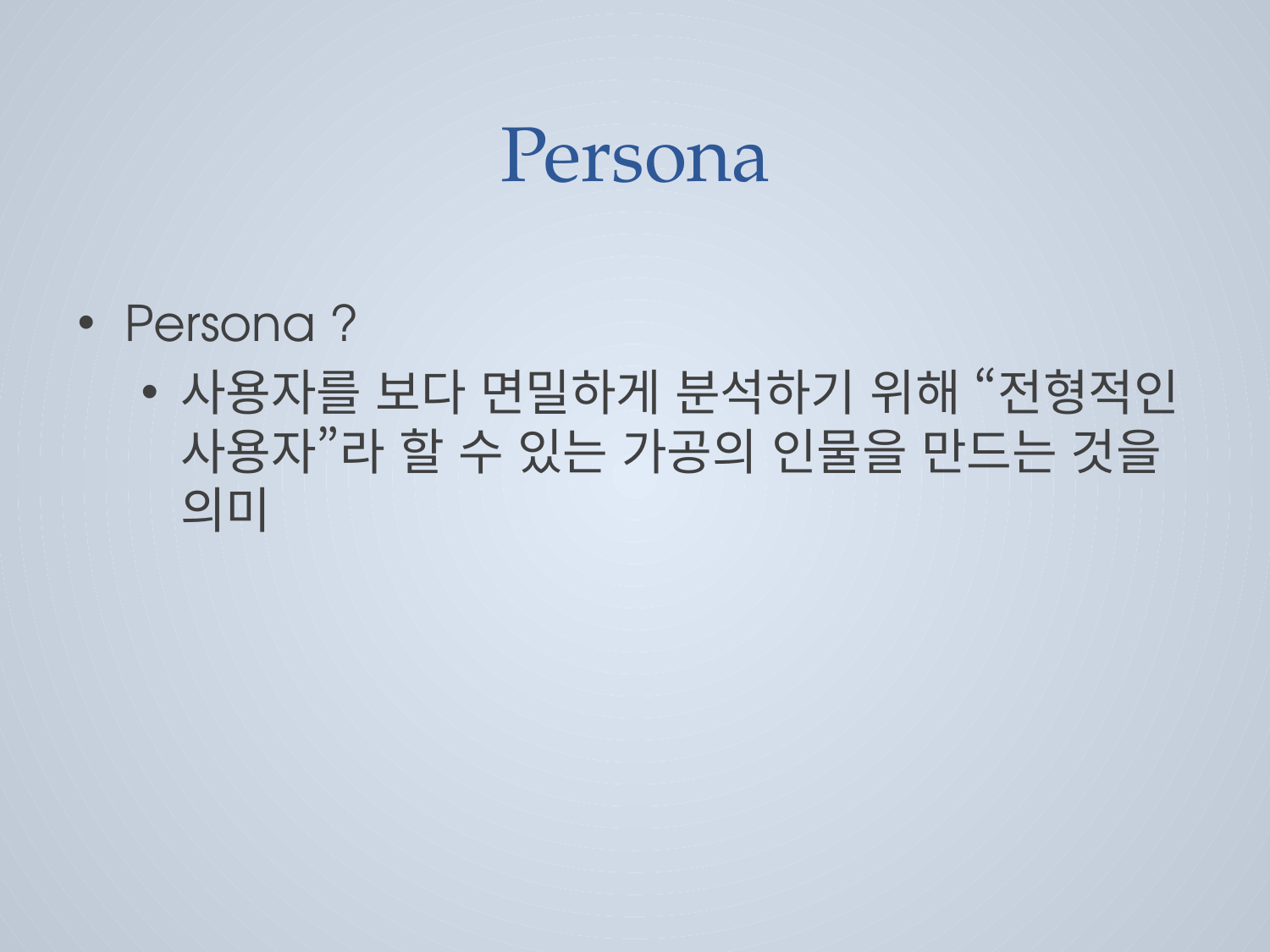

# Persona
Persona ?
사용자를 보다 면밀하게 분석하기 위해 “전형적인 사용자”라 할 수 있는 가공의 인물을 만드는 것을 의미